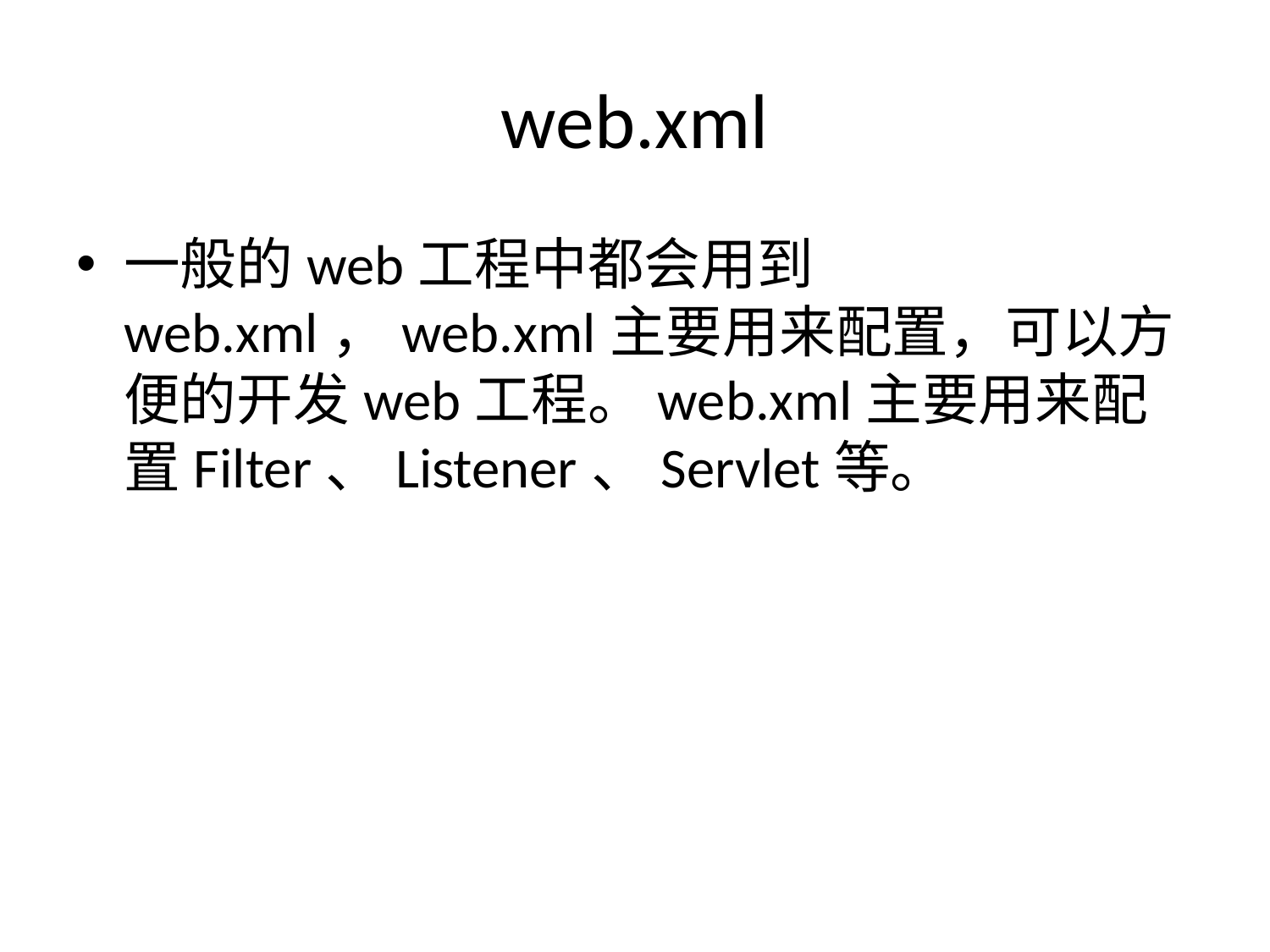

# web.xml
一般的web工程中都会用到web.xml，web.xml主要用来配置，可以方便的开发web工程。web.xml主要用来配置Filter、Listener、Servlet等。